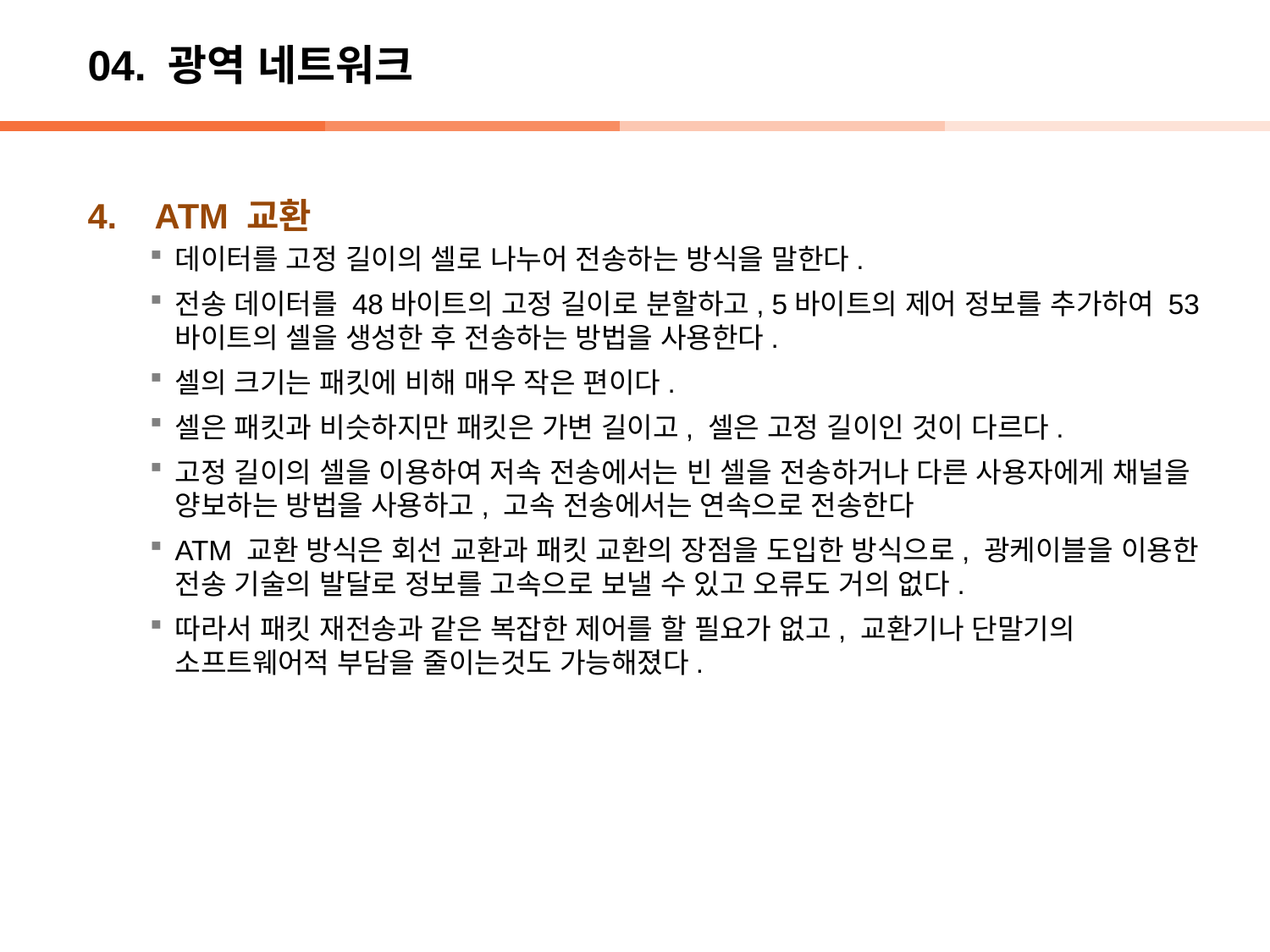

# 04. 광역 네트워크
4.    ATM 교환
데이터를 고정 길이의 셀로 나누어 전송하는 방식을 말한다.
전송 데이터를 48바이트의 고정 길이로 분할하고, 5바이트의 제어 정보를 추가하여 53바이트의 셀을 생성한 후 전송하는 방법을 사용한다.
셀의 크기는 패킷에 비해 매우 작은 편이다.
셀은 패킷과 비슷하지만 패킷은 가변 길이고, 셀은 고정 길이인 것이 다르다.
고정 길이의 셀을 이용하여 저속 전송에서는 빈 셀을 전송하거나 다른 사용자에게 채널을 양보하는 방법을 사용하고, 고속 전송에서는 연속으로 전송한다
ATM 교환 방식은 회선 교환과 패킷 교환의 장점을 도입한 방식으로, 광케이블을 이용한 전송 기술의 발달로 정보를 고속으로 보낼 수 있고 오류도 거의 없다.
따라서 패킷 재전송과 같은 복잡한 제어를 할 필요가 없고, 교환기나 단말기의 소프트웨어적 부담을 줄이는것도 가능해졌다.